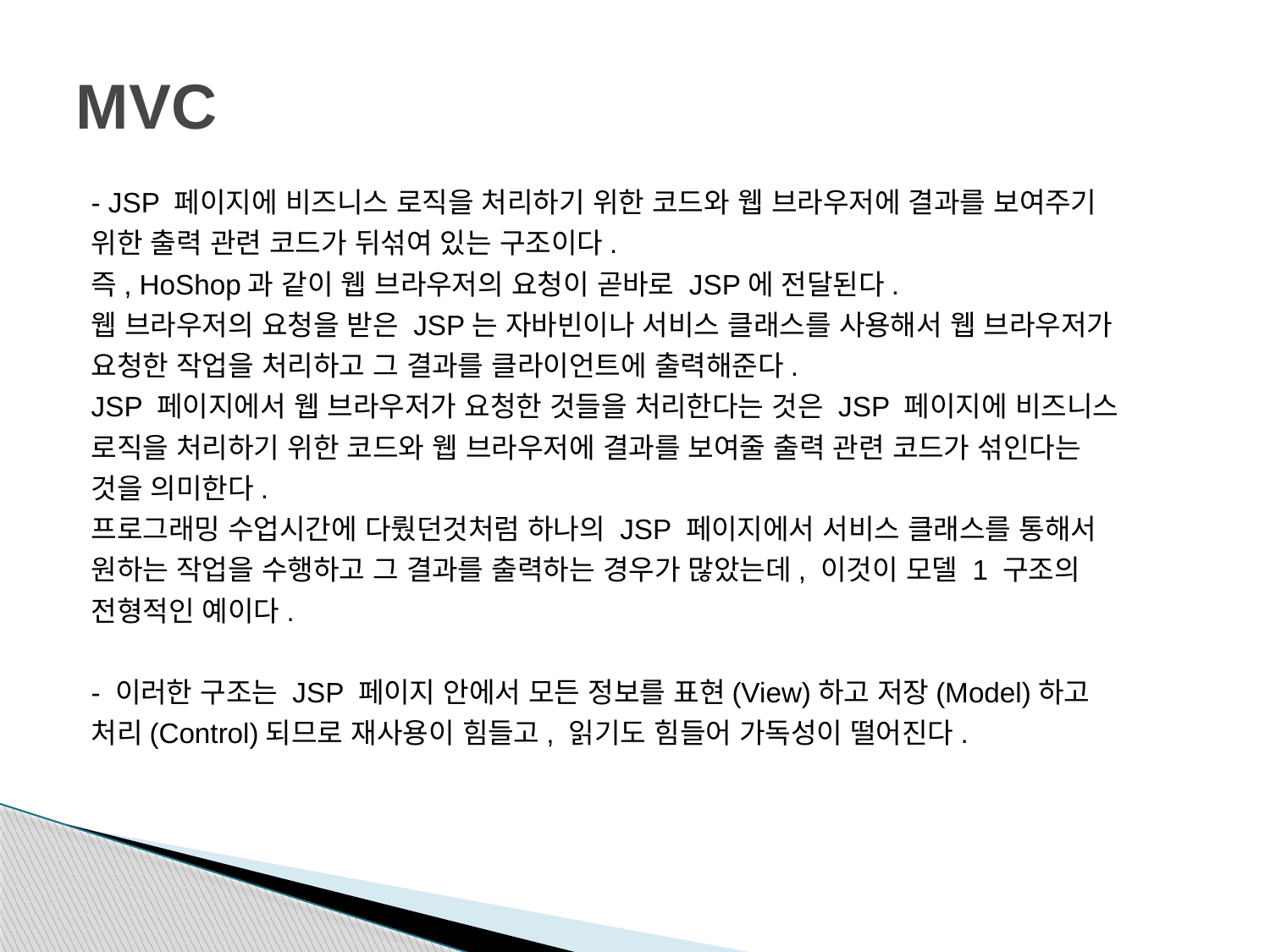

# MVC
- JSP 페이지에 비즈니스 로직을 처리하기 위한 코드와 웹 브라우저에 결과를 보여주기
위한 출력 관련 코드가 뒤섞여 있는 구조이다.
즉, HoShop과 같이 웹 브라우저의 요청이 곧바로 JSP에 전달된다.
웹 브라우저의 요청을 받은 JSP는 자바빈이나 서비스 클래스를 사용해서 웹 브라우저가
요청한 작업을 처리하고 그 결과를 클라이언트에 출력해준다.
JSP 페이지에서 웹 브라우저가 요청한 것들을 처리한다는 것은 JSP 페이지에 비즈니스
로직을 처리하기 위한 코드와 웹 브라우저에 결과를 보여줄 출력 관련 코드가 섞인다는
것을 의미한다.
프로그래밍 수업시간에 다뤘던것처럼 하나의 JSP 페이지에서 서비스 클래스를 통해서
원하는 작업을 수행하고 그 결과를 출력하는 경우가 많았는데, 이것이 모델 1 구조의
전형적인 예이다.

- 이러한 구조는 JSP 페이지 안에서 모든 정보를 표현(View)하고 저장(Model)하고
처리(Control)되므로 재사용이 힘들고, 읽기도 힘들어 가독성이 떨어진다.